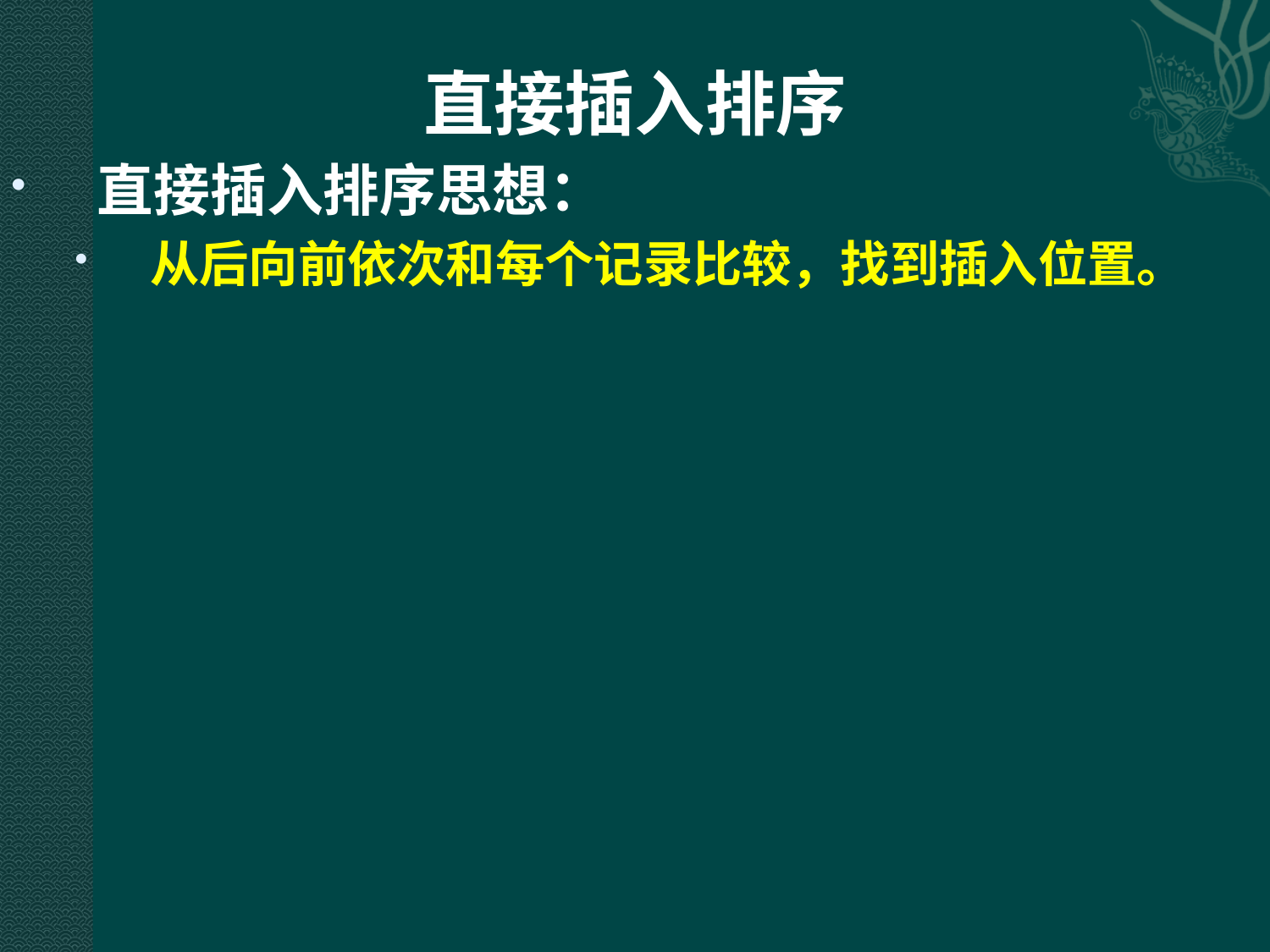

直接插入排序
直接插入排序思想：
从后向前依次和每个记录比较，找到插入位置。